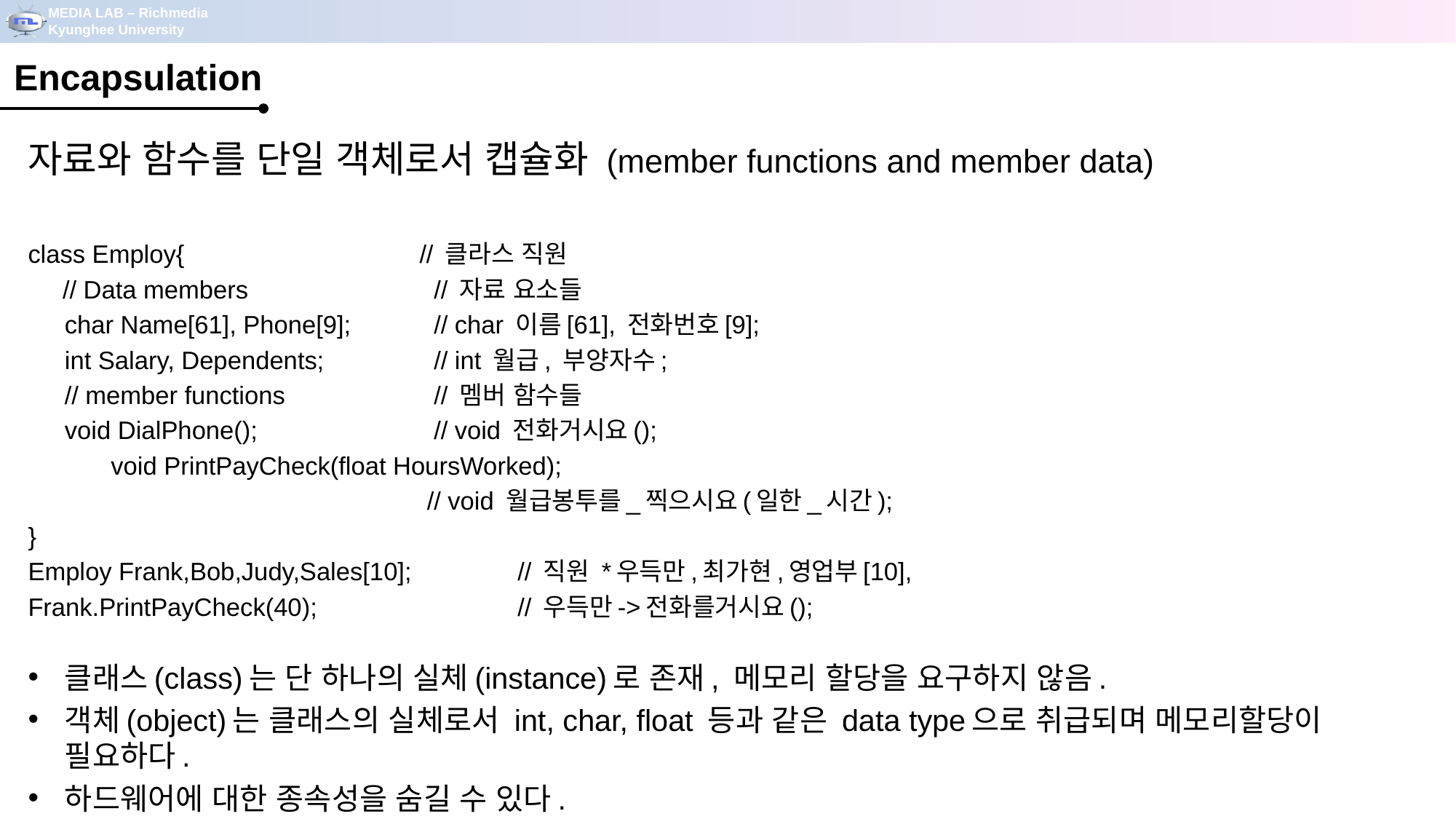

Encapsulation
자료와 함수를 단일 객체로서 캡슐화 (member functions and member data)

class Employ{                 	            // 클라스 직원
     // Data members 	           	 // 자료 요소들
		char Name[61], Phone[9];      	 // char 이름[61], 전화번호[9];
		int Salary, Dependents;         	 // int 월급, 부양자수;
	// member functions                    	 // 멤버 함수들
		void DialPhone();                 	 // void 전화거시요();
            void PrintPayCheck(float HoursWorked);
                                                   	// void 월급봉투를_찍으시요(일한_시간);
}
Employ Frank,Bob,Judy,Sales[10];         	// 직원 *우득만,최가현,영업부[10],
Frank.PrintPayCheck(40);                   	// 우득만->전화를거시요();

클래스(class)는 단 하나의 실체(instance)로 존재, 메모리 할당을 요구하지 않음.
객체(object)는 클래스의 실체로서 int, char, float 등과 같은 data type으로 취급되며 메모리할당이 필요하다.
하드웨어에 대한 종속성을 숨길 수 있다.